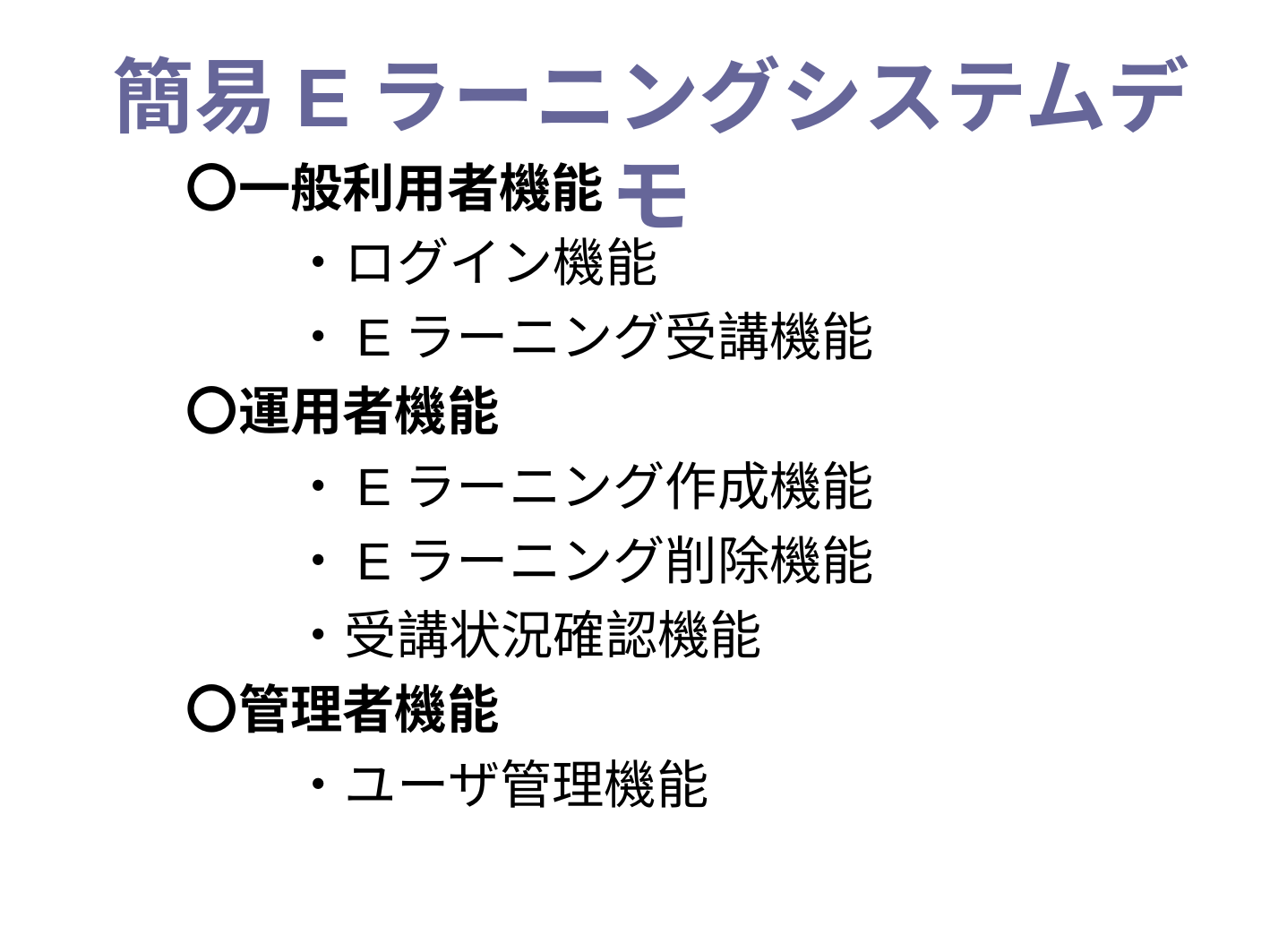

# 簡易Eラーニングシステムデモ
〇一般利用者機能
	・ログイン機能
	・Eラーニング受講機能
〇運用者機能
	・Eラーニング作成機能
	・Eラーニング削除機能
	・受講状況確認機能
〇管理者機能
	・ユーザ管理機能